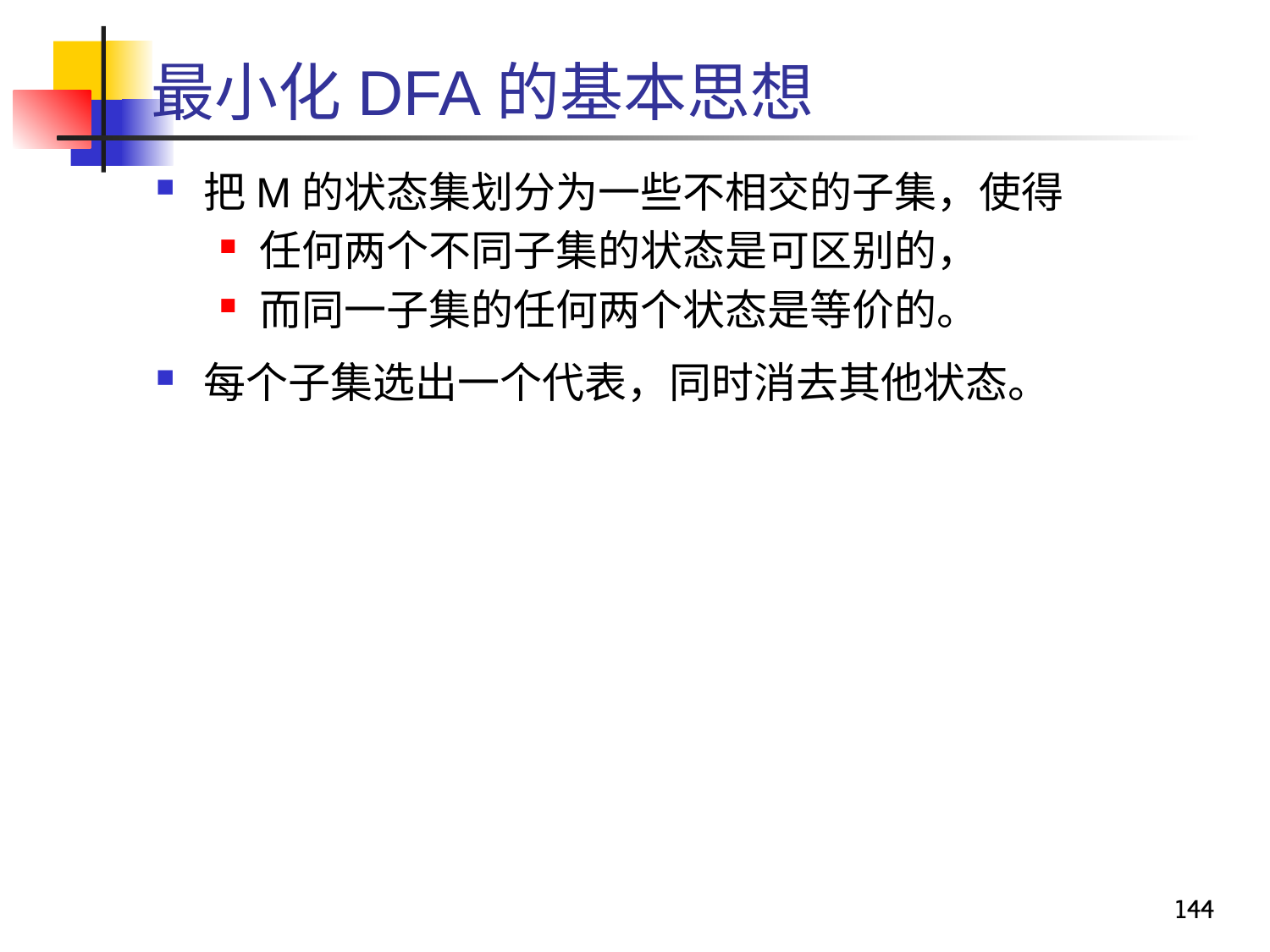

# 最小化DFA的基本思想
把M的状态集划分为一些不相交的子集，使得
任何两个不同子集的状态是可区别的，
而同一子集的任何两个状态是等价的。
每个子集选出一个代表，同时消去其他状态。
144